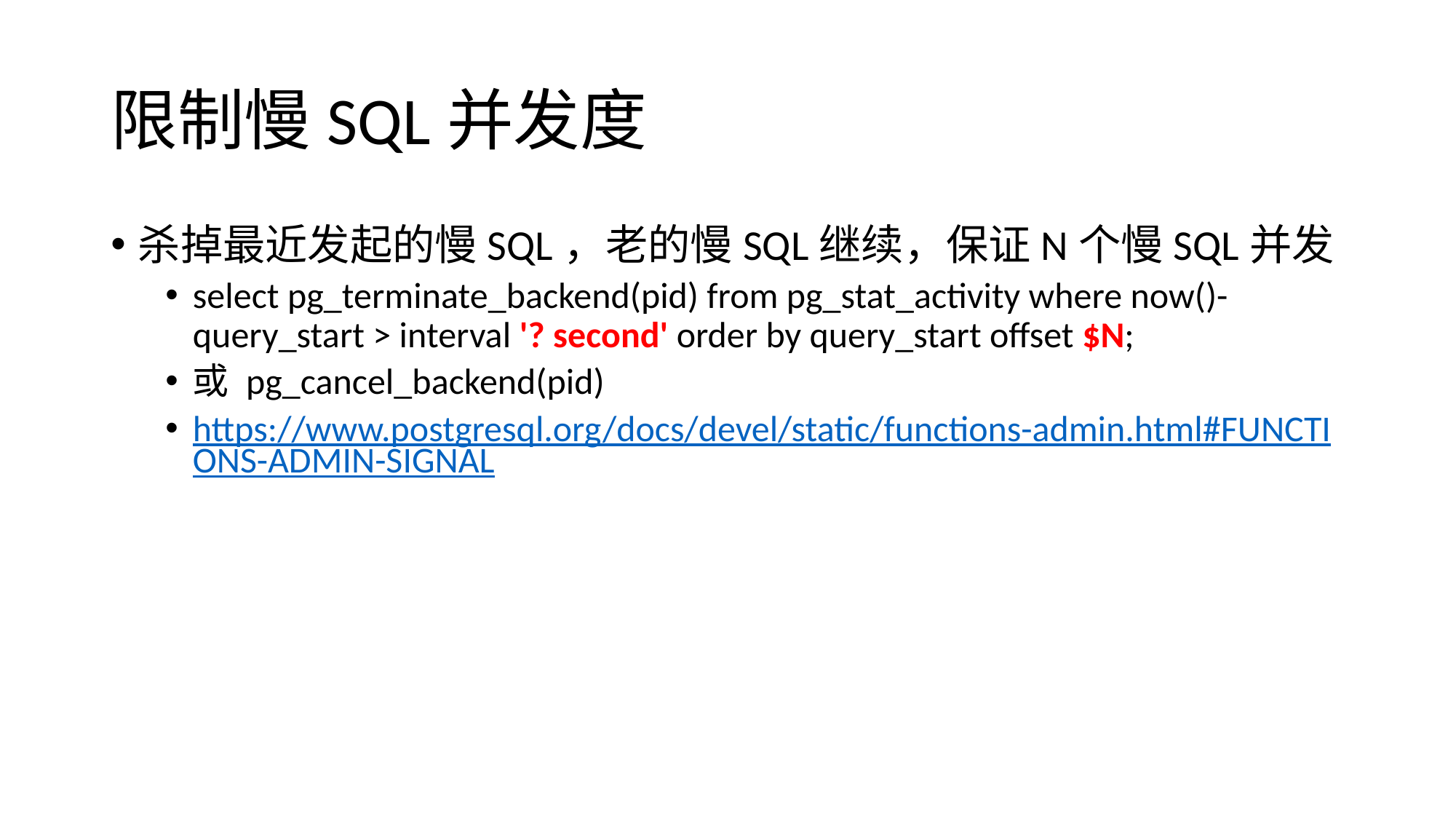

# 限制慢SQL并发度
杀掉最近发起的慢SQL，老的慢SQL继续，保证N个慢SQL并发
select pg_terminate_backend(pid) from pg_stat_activity where now()-query_start > interval '? second' order by query_start offset $N;
或 pg_cancel_backend(pid)
https://www.postgresql.org/docs/devel/static/functions-admin.html#FUNCTIONS-ADMIN-SIGNAL